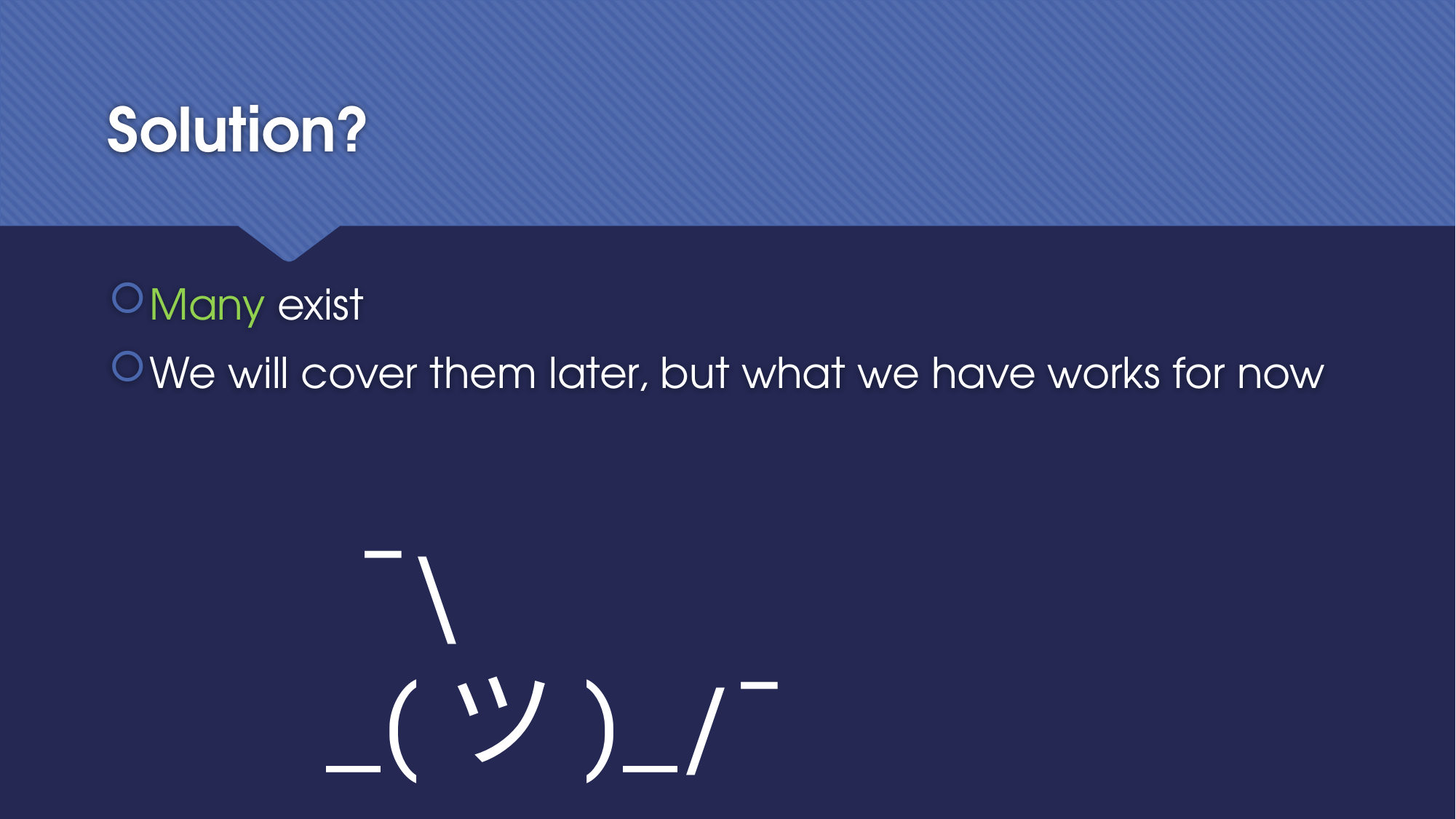

# Solution?
Many exist
We will cover them later, but what we have works for now
 ¯\_(ツ)_/¯